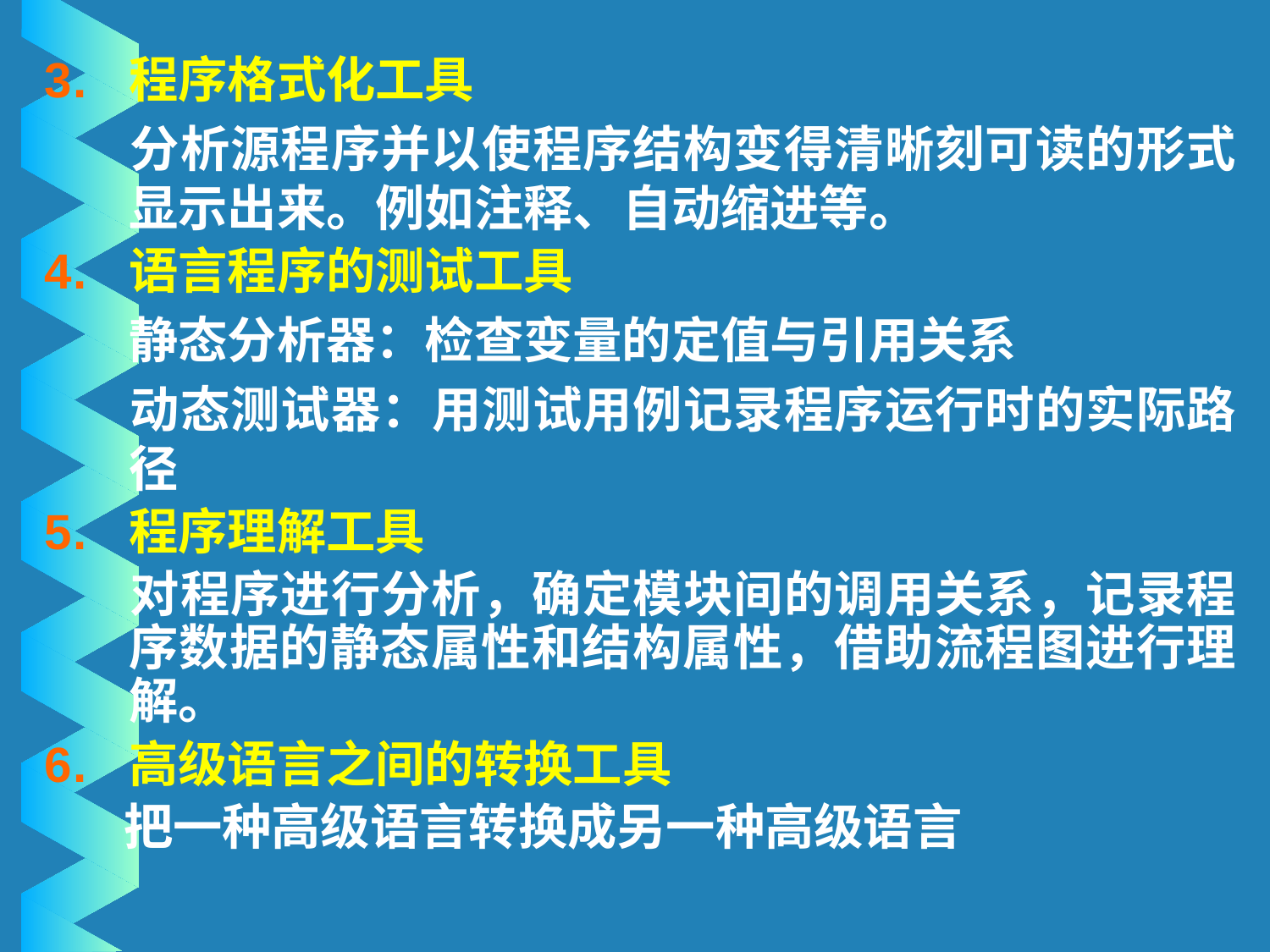

程序格式化工具
	分析源程序并以使程序结构变得清晰刻可读的形式显示出来。例如注释、自动缩进等。
语言程序的测试工具
	静态分析器：检查变量的定值与引用关系
	动态测试器：用测试用例记录程序运行时的实际路径
程序理解工具
	对程序进行分析，确定模块间的调用关系，记录程序数据的静态属性和结构属性，借助流程图进行理解。
高级语言之间的转换工具
      把一种高级语言转换成另一种高级语言